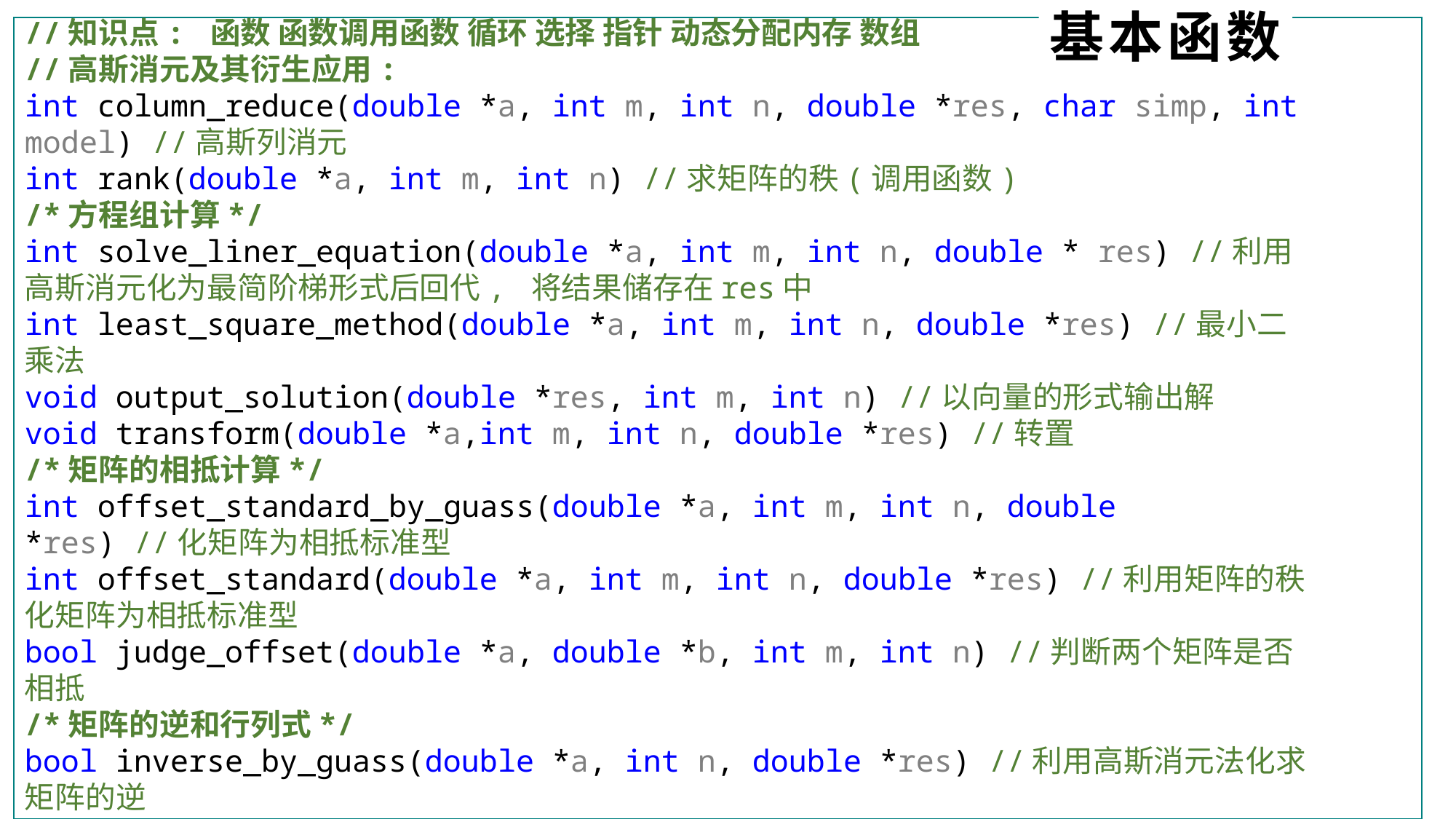

基本函数
//知识点: 函数 函数调用函数 循环 选择 指针 动态分配内存 数组
//高斯消元及其衍生应用:
int column_reduce(double *a, int m, int n, double *res, char simp, int model) //高斯列消元
int rank(double *a, int m, int n) //求矩阵的秩(调用函数)
/*方程组计算*/
int solve_liner_equation(double *a, int m, int n, double * res) //利用高斯消元化为最简阶梯形式后回代, 将结果储存在res中
int least_square_method(double *a, int m, int n, double *res) //最小二乘法
void output_solution(double *res, int m, int n) //以向量的形式输出解
void transform(double *a,int m, int n, double *res) //转置
/*矩阵的相抵计算*/
int offset_standard_by_guass(double *a, int m, int n, double *res) //化矩阵为相抵标准型
int offset_standard(double *a, int m, int n, double *res) //利用矩阵的秩化矩阵为相抵标准型
bool judge_offset(double *a, double *b, int m, int n) //判断两个矩阵是否相抵
/*矩阵的逆和行列式*/
bool inverse_by_guass(double *a, int n, double *res) //利用高斯消元法化求矩阵的逆
double determination_by_guass(double *a, int n) //利用高斯消元求矩阵的行列式
/*其他*/
bool qr_decomposition(double *a, int n, double *q, double *r) //QR分解

01